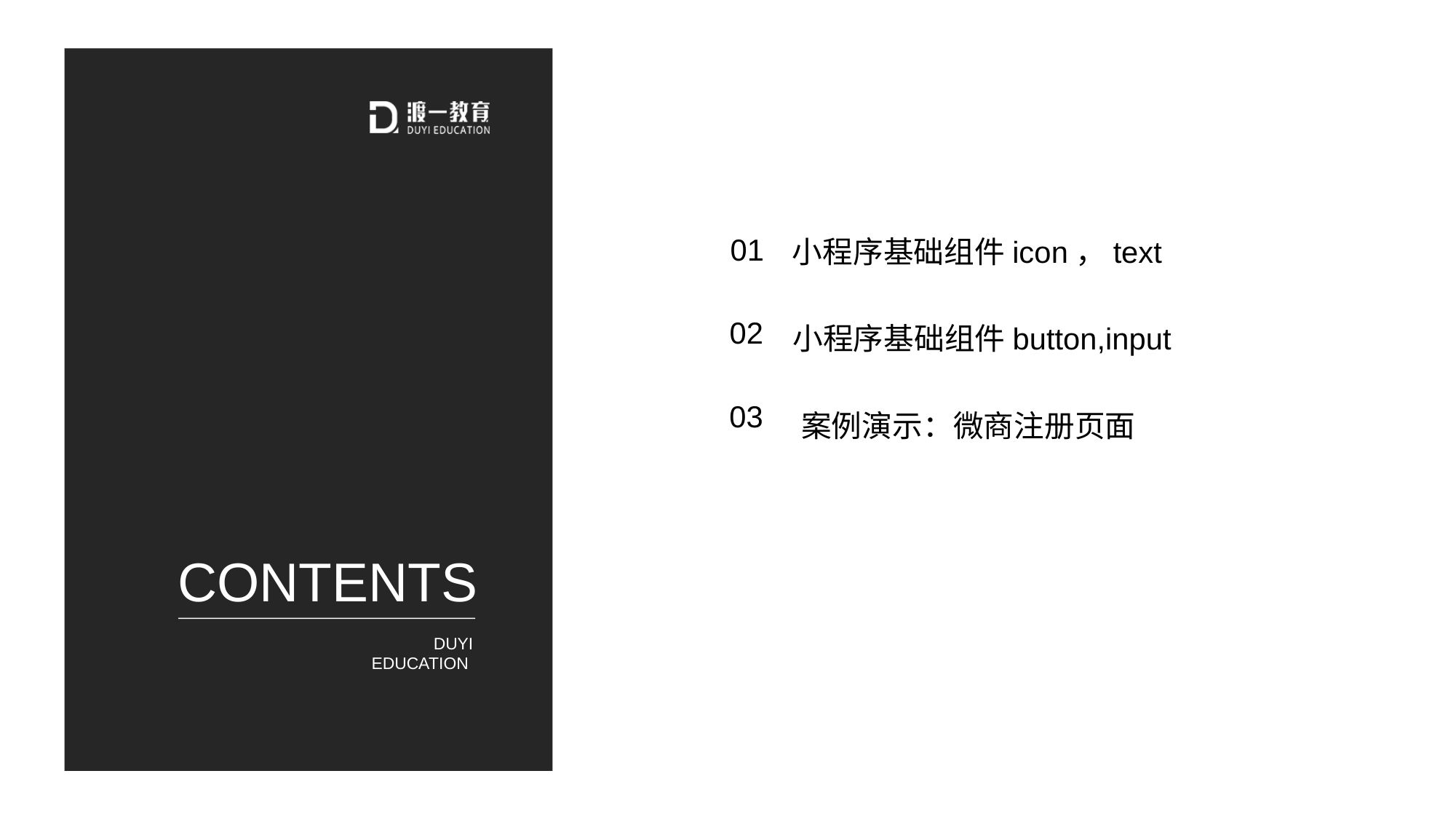

# 01
小程序基础组件icon，text
02
小程序基础组件button,input
03
案例演示：微商注册页面